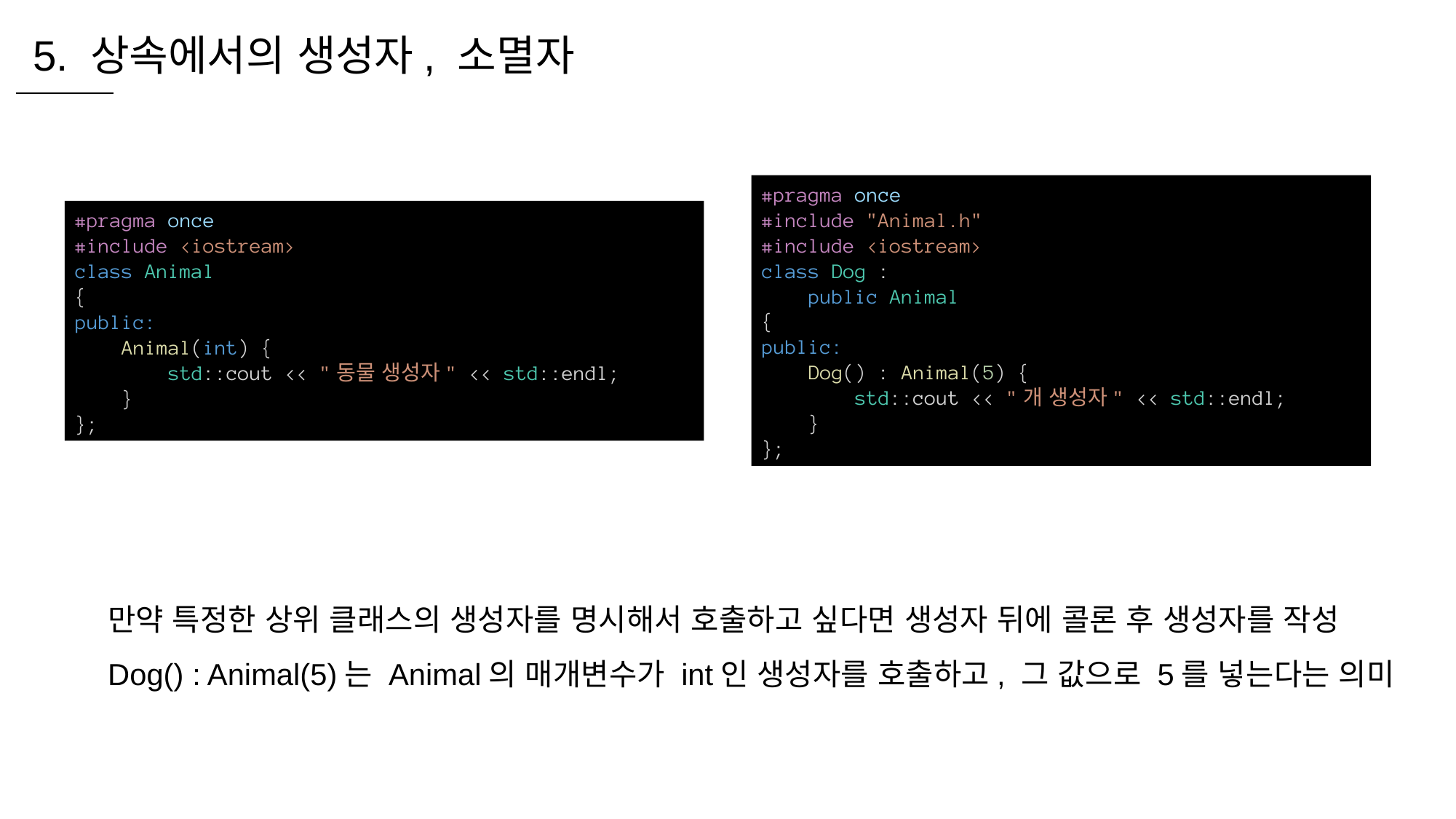

5. 상속에서의 생성자, 소멸자
#pragma once
#include "Animal.h"
#include <iostream>
class Dog :
    public Animal
{
public:
    Dog() : Animal(5) {
        std::cout << "개 생성자" << std::endl;
    }
};
#pragma once
#include <iostream>
class Animal
{
public:
    Animal(int) {
        std::cout << "동물 생성자" << std::endl;
    }
};
만약 특정한 상위 클래스의 생성자를 명시해서 호출하고 싶다면 생성자 뒤에 콜론 후 생성자를 작성
Dog() : Animal(5)는 Animal의 매개변수가 int인 생성자를 호출하고, 그 값으로 5를 넣는다는 의미